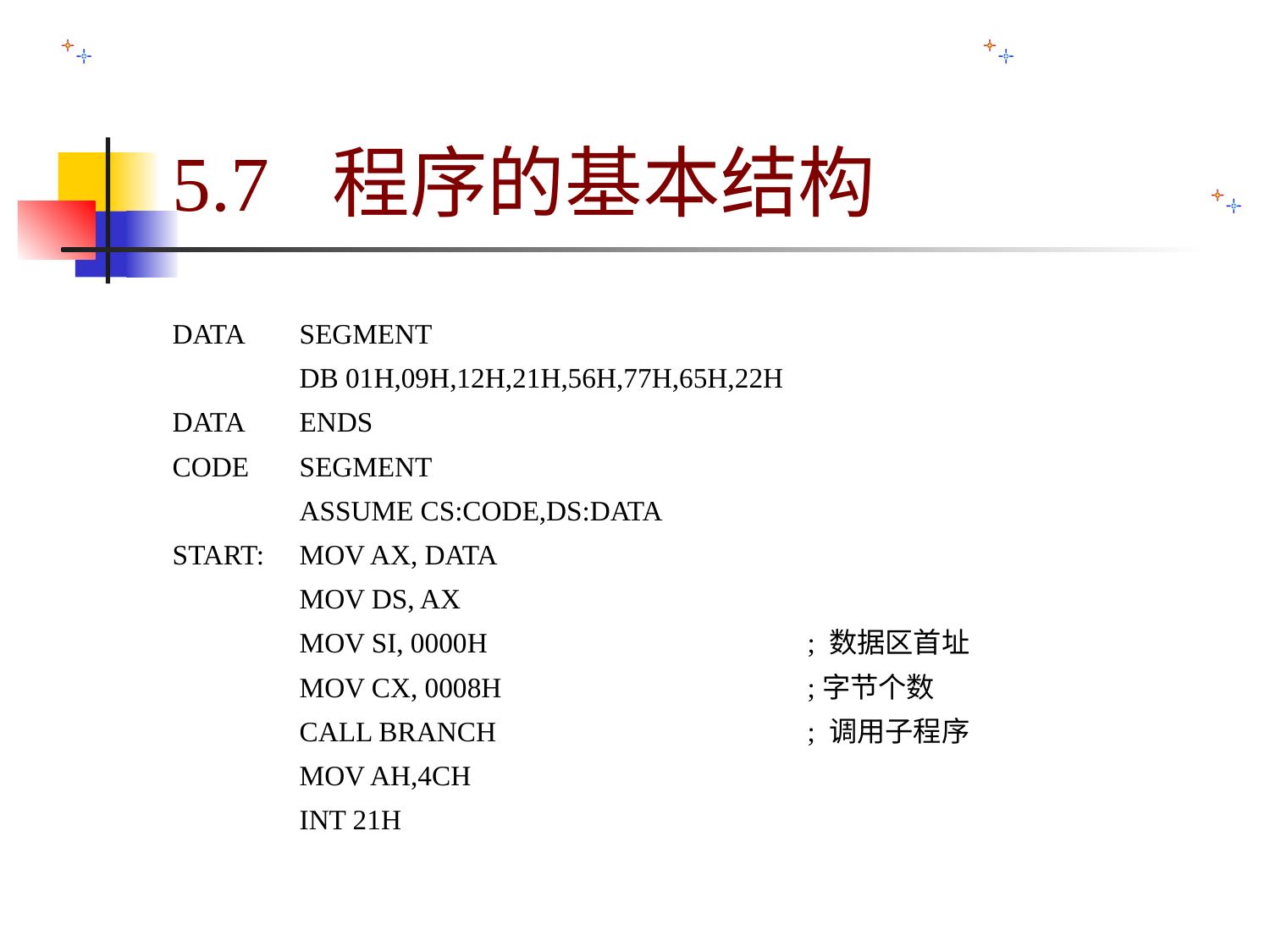

# 5.7  程序的基本结构
DATA	SEGMENT
	DB 01H,09H,12H,21H,56H,77H,65H,22H
DATA	ENDS
CODE	SEGMENT
	ASSUME CS:CODE,DS:DATA
START:	MOV AX, DATA
	MOV DS, AX
	MOV SI, 0000H			; 数据区首址
	MOV CX, 0008H			;字节个数
	CALL BRANCH			; 调用子程序
	MOV AH,4CH
	INT 21H